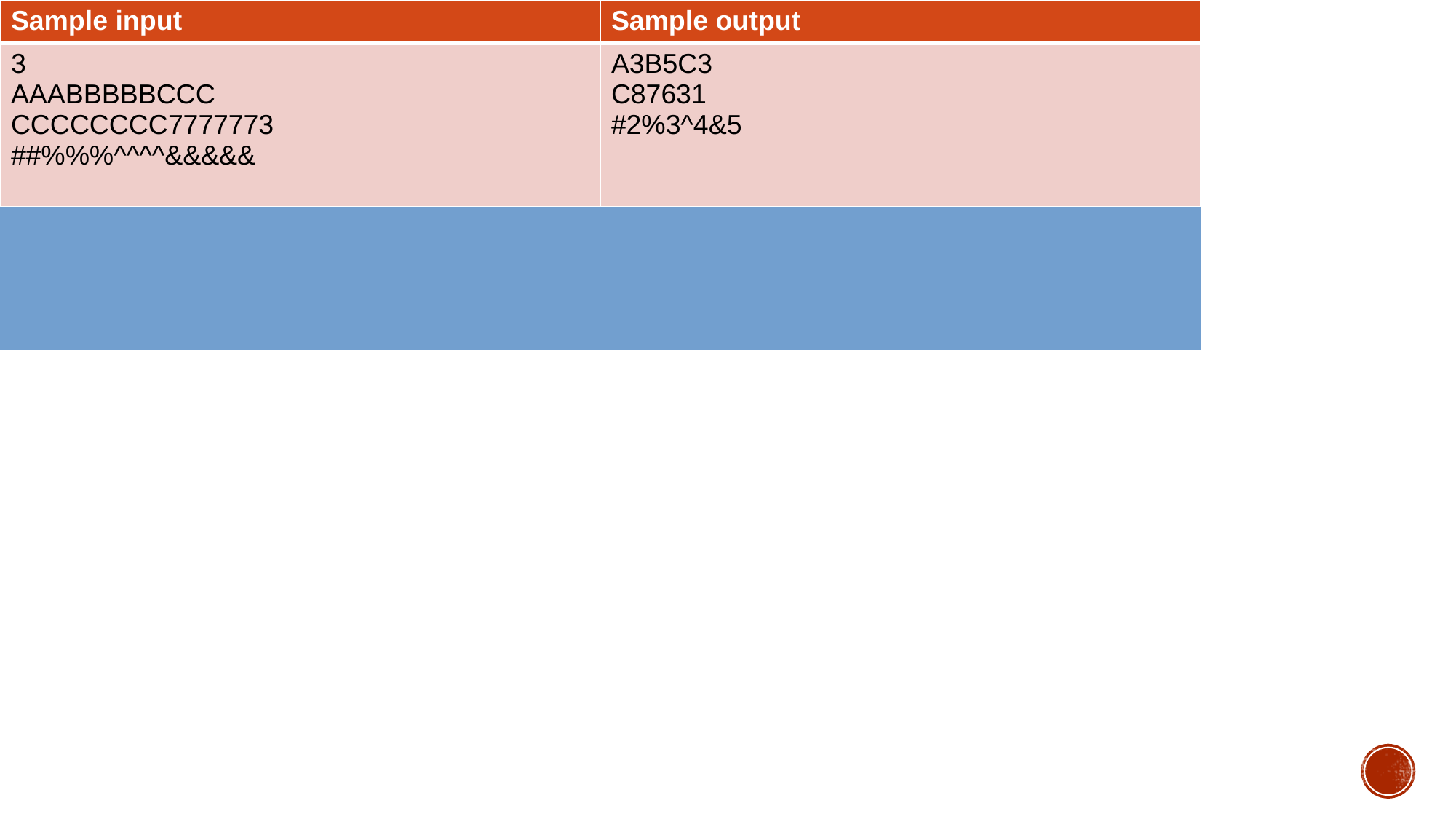

# 練習09 - ENCODER
| Sample input | Sample output |
| --- | --- |
| 3 AAABBBBBCCC CCCCCCCC7777773 ##%%%^^^^&&&&& | A3B5C3 C87631 #2%3^4&5 |
|  |  |
|  |  |
| 4 DontWantToWork IIZZ\*\*OONNEE ZZZZZZZZZZZZZZZZZZZZZ BBBBBBBBBBC | D1o1n1t1W1a1n1t1T1o1W1o1r1k1 I2Z2\*2O2N2E2 Z21 B10C1 |